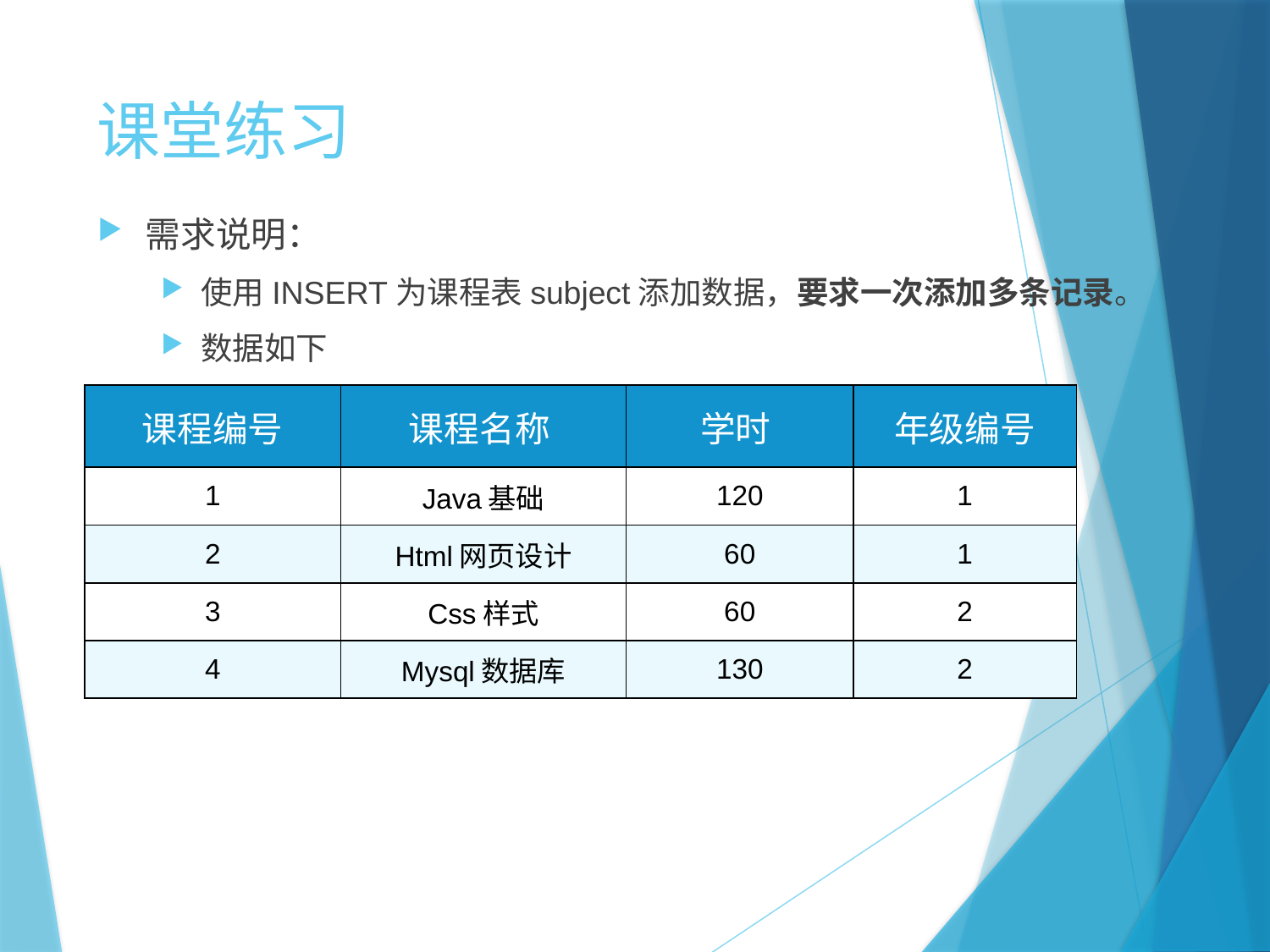

# 课堂练习
需求说明：
使用INSERT为课程表subject添加数据，要求一次添加多条记录。
数据如下
| 课程编号 | 课程名称 | 学时 | 年级编号 |
| --- | --- | --- | --- |
| 1 | Java基础 | 120 | 1 |
| 2 | Html网页设计 | 60 | 1 |
| 3 | Css样式 | 60 | 2 |
| 4 | Mysql数据库 | 130 | 2 |